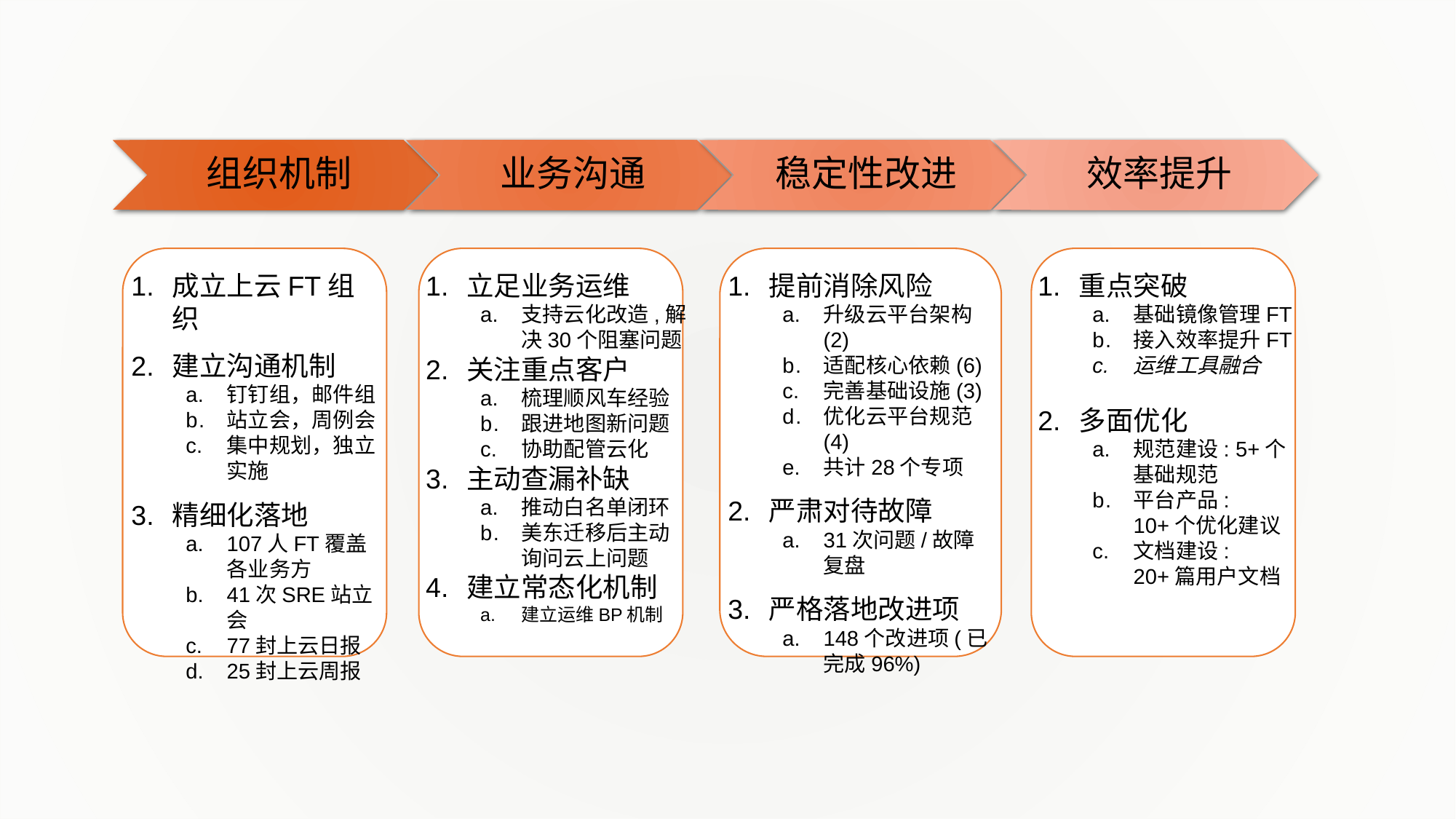

组织机制
业务沟通
稳定性改进
效率提升

成立上云FT组织

建立沟通机制
钉钉组，邮件组
站立会，周例会
集中规划，独立实施

精细化落地
107人FT覆盖各业务方
41次SRE站立会
77封上云日报
25封上云周报

立足业务运维
支持云化改造,解决30个阻塞问题
关注重点客户
梳理顺风车经验
跟进地图新问题
协助配管云化
主动查漏补缺
推动白名单闭环
美东迁移后主动询问云上问题
建立常态化机制
建立运维BP机制

提前消除风险
升级云平台架构(2)
适配核心依赖(6)
完善基础设施(3)
优化云平台规范(4)
共计28个专项

严肃对待故障
31次问题/故障复盘

严格落地改进项
148个改进项(已完成96%)

重点突破
基础镜像管理FT
接入效率提升FT
运维工具融合

多面优化
规范建设: 5+个基础规范
平台产品: 10+个优化建议
文档建设: 20+篇用户文档